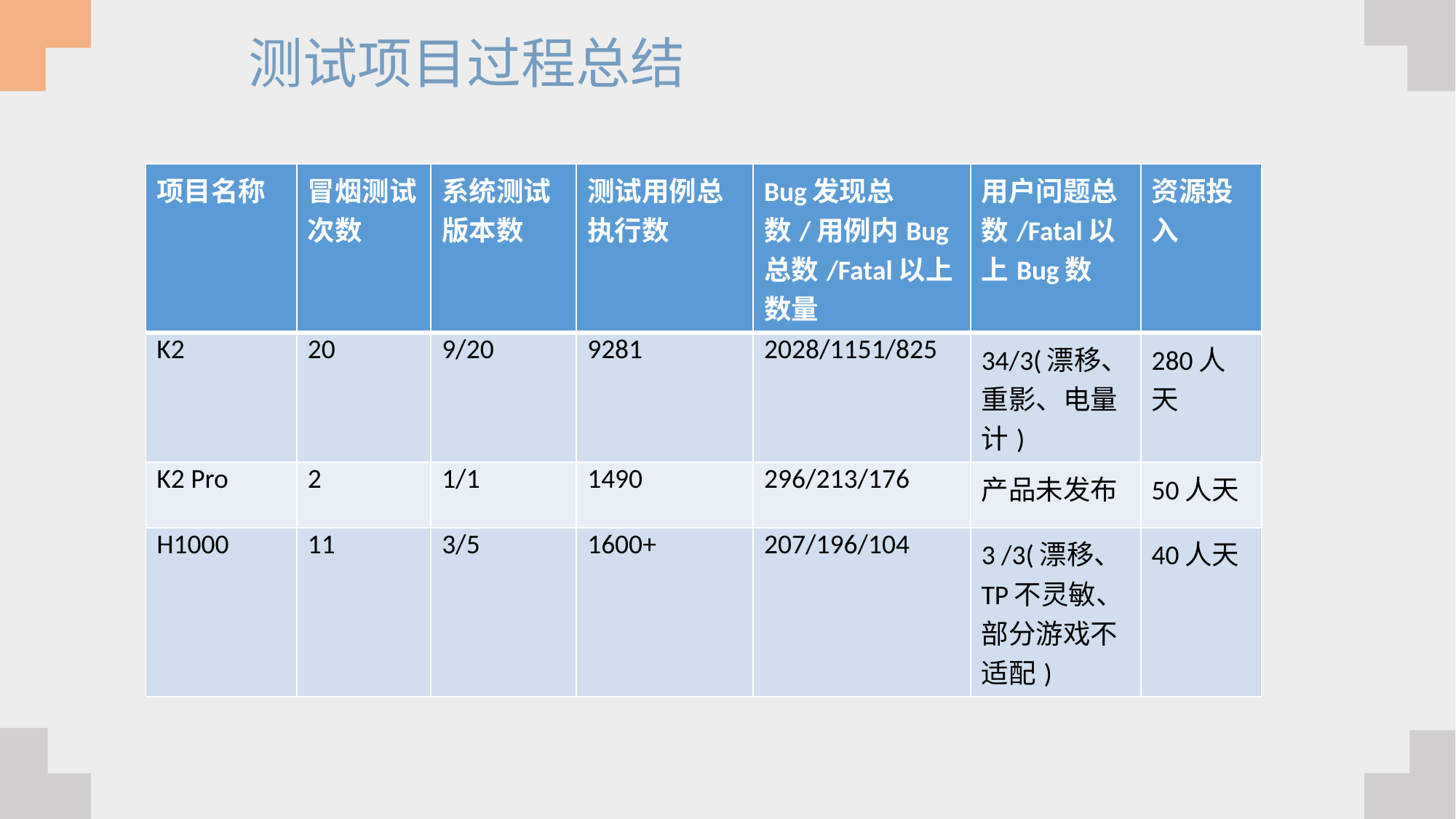

测试项目过程总结
| 项目名称 | 冒烟测试次数 | 系统测试版本数 | 测试用例总执行数 | Bug发现总数/用例内Bug总数/Fatal以上数量 | 用户问题总数/Fatal以上Bug数 | 资源投入 |
| --- | --- | --- | --- | --- | --- | --- |
| K2 | 20 | 9/20 | 9281 | 2028/1151/825 | 34/3(漂移、重影、电量计) | 280人天 |
| K2 Pro | 2 | 1/1 | 1490 | 296/213/176 | 产品未发布 | 50人天 |
| H1000 | 11 | 3/5 | 1600+ | 207/196/104 | 3 /3(漂移、TP不灵敏、部分游戏不适配) | 40人天 |